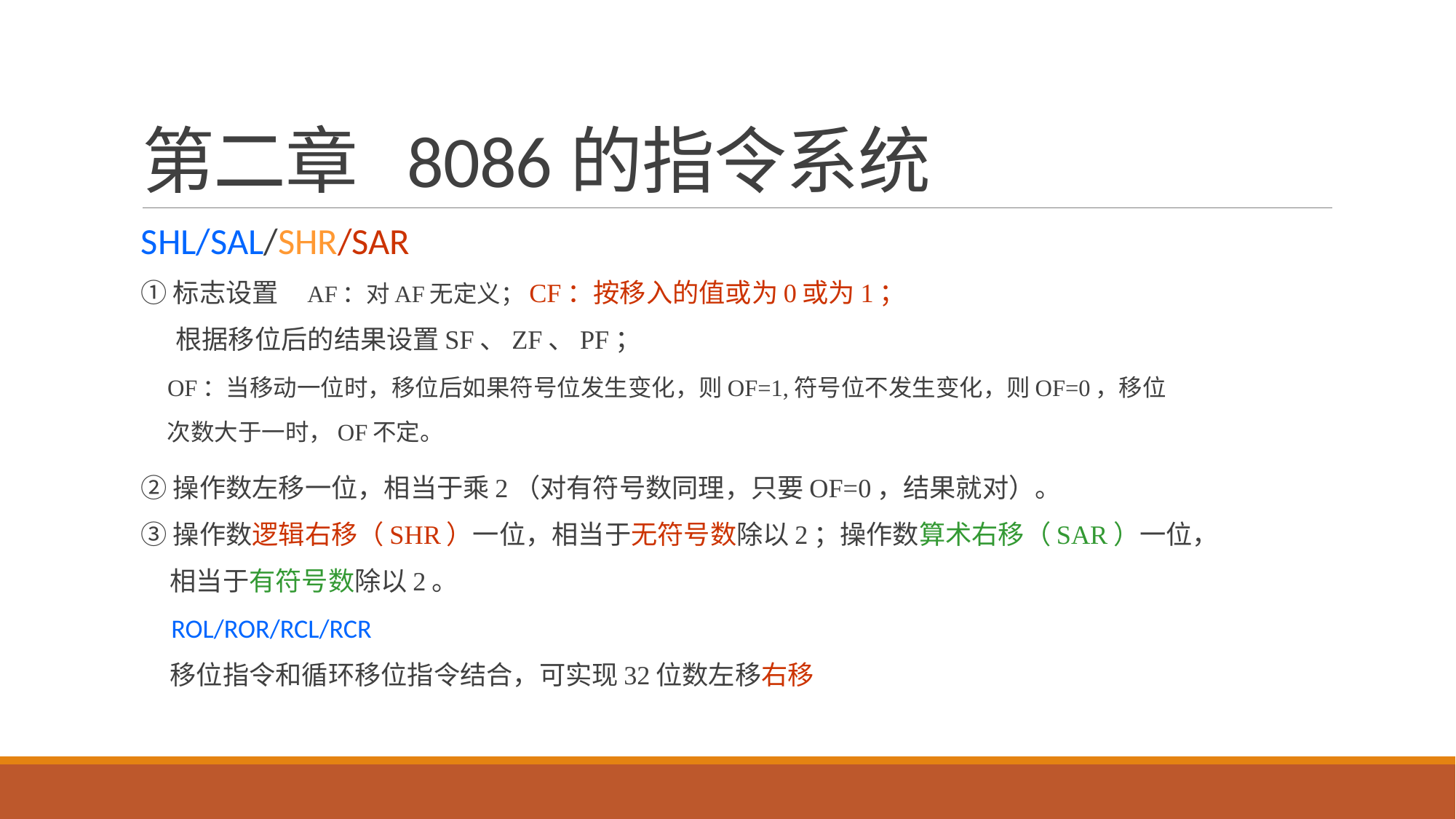

# 第二章  8086的指令系统
SHL/SAL/SHR/SAR
①标志设置    AF：对AF无定义；CF：按移入的值或为0或为1；
     根据移位后的结果设置SF、ZF、PF；
    OF：当移动一位时，移位后如果符号位发生变化，则OF=1,符号位不发生变化，则OF=0，移位
    次数大于一时，OF不定。
②操作数左移一位，相当于乘2（对有符号数同理，只要OF=0，结果就对）。
③操作数逻辑右移（SHR）一位，相当于无符号数除以2；操作数算术右移（SAR）一位，
    相当于有符号数除以2。
     ROL/ROR/RCL/RCR
    移位指令和循环移位指令结合，可实现32位数左移右移